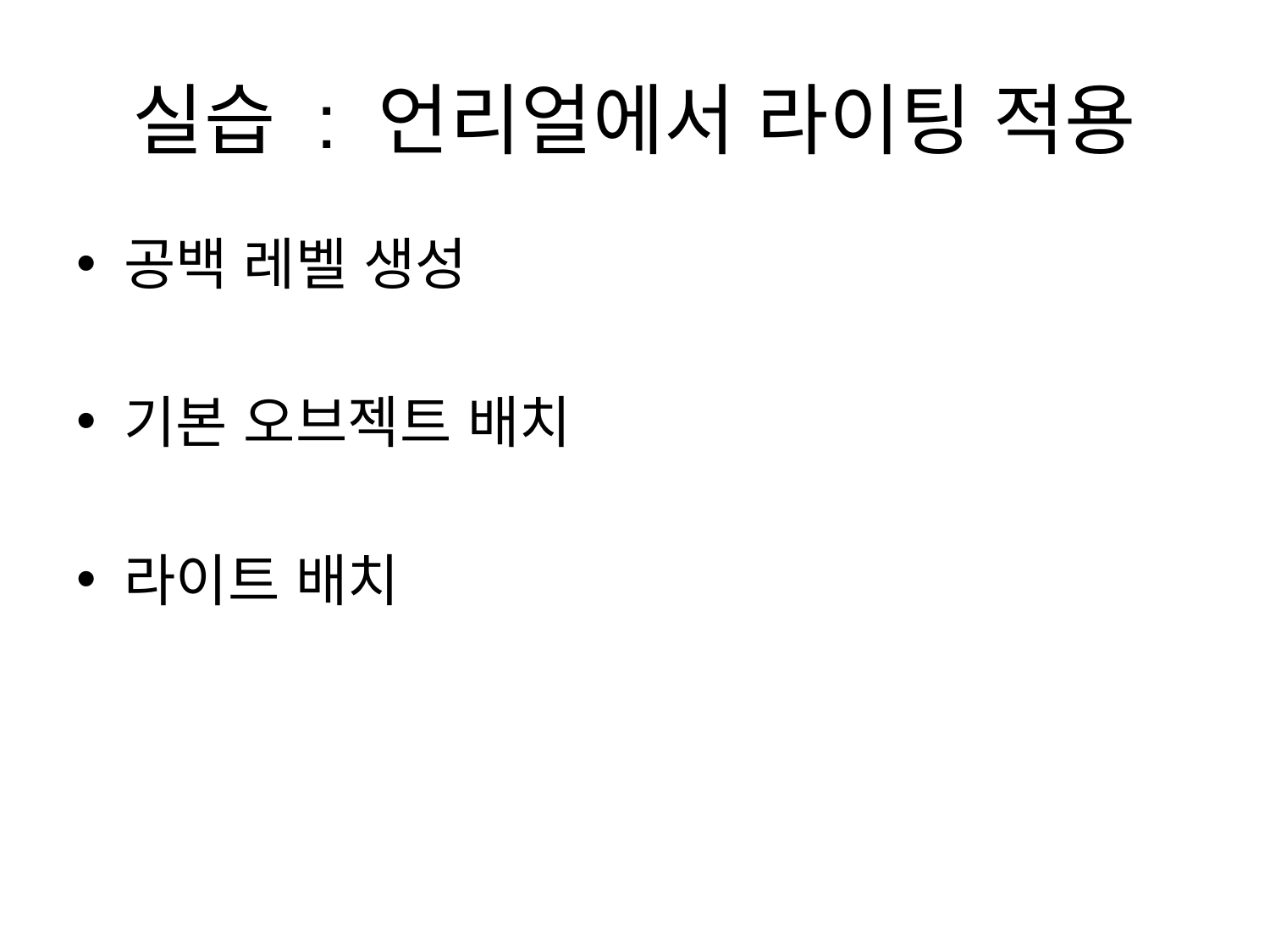

# 실습 : 언리얼에서 라이팅 적용
공백 레벨 생성

기본 오브젝트 배치

라이트 배치